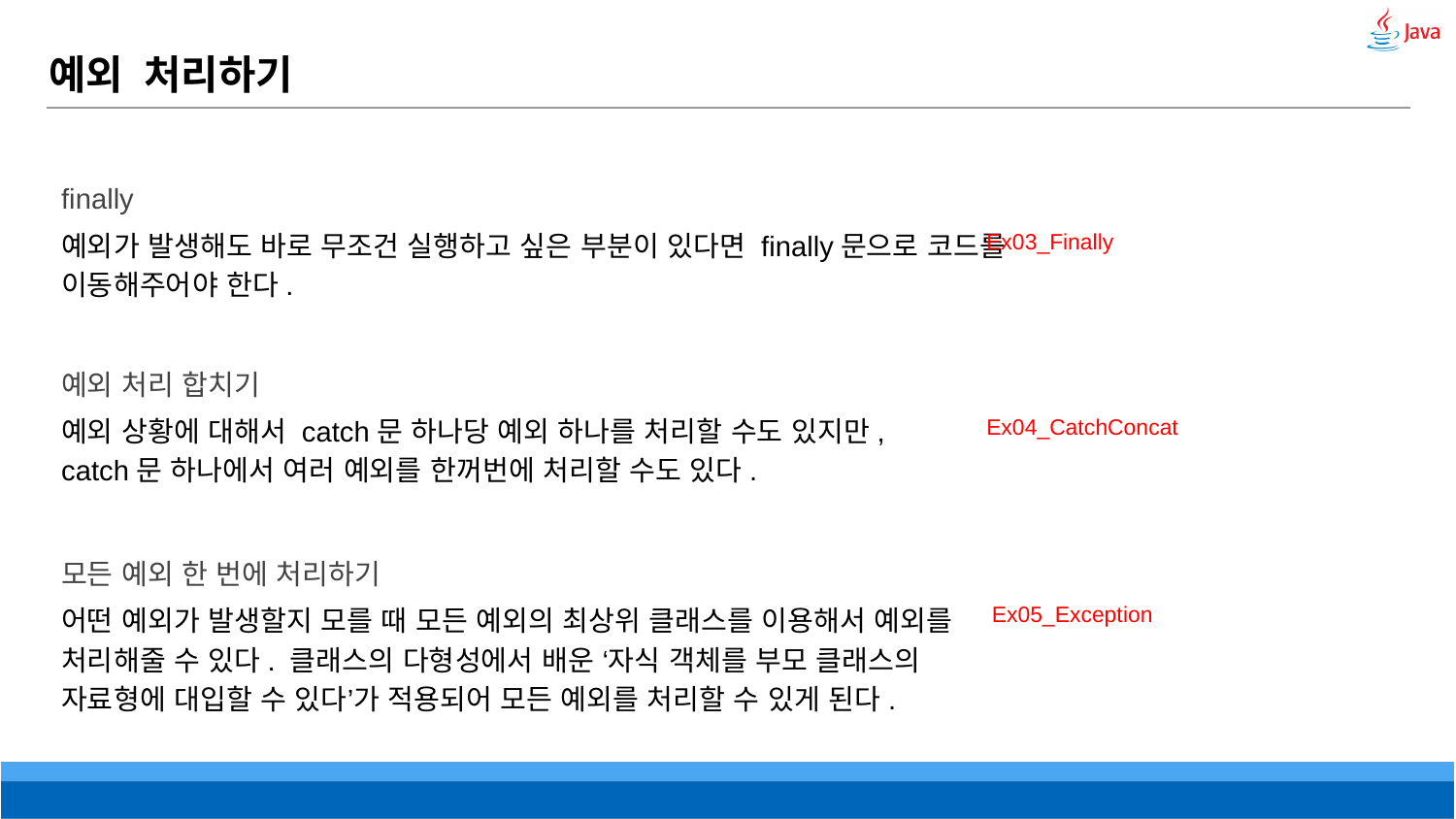

# 예외 처리하기
finally
예외가 발생해도 바로 무조건 실행하고 싶은 부분이 있다면 finally문으로 코드를 이동해주어야 한다.
Ex03_Finally
예외 처리 합치기
예외 상황에 대해서 catch문 하나당 예외 하나를 처리할 수도 있지만, catch문 하나에서 여러 예외를 한꺼번에 처리할 수도 있다.
Ex04_CatchConcat
모든 예외 한 번에 처리하기
어떤 예외가 발생할지 모를 때 모든 예외의 최상위 클래스를 이용해서 예외를 처리해줄 수 있다. 클래스의 다형성에서 배운 ‘자식 객체를 부모 클래스의 자료형에 대입할 수 있다’가 적용되어 모든 예외를 처리할 수 있게 된다.
Ex05_Exception